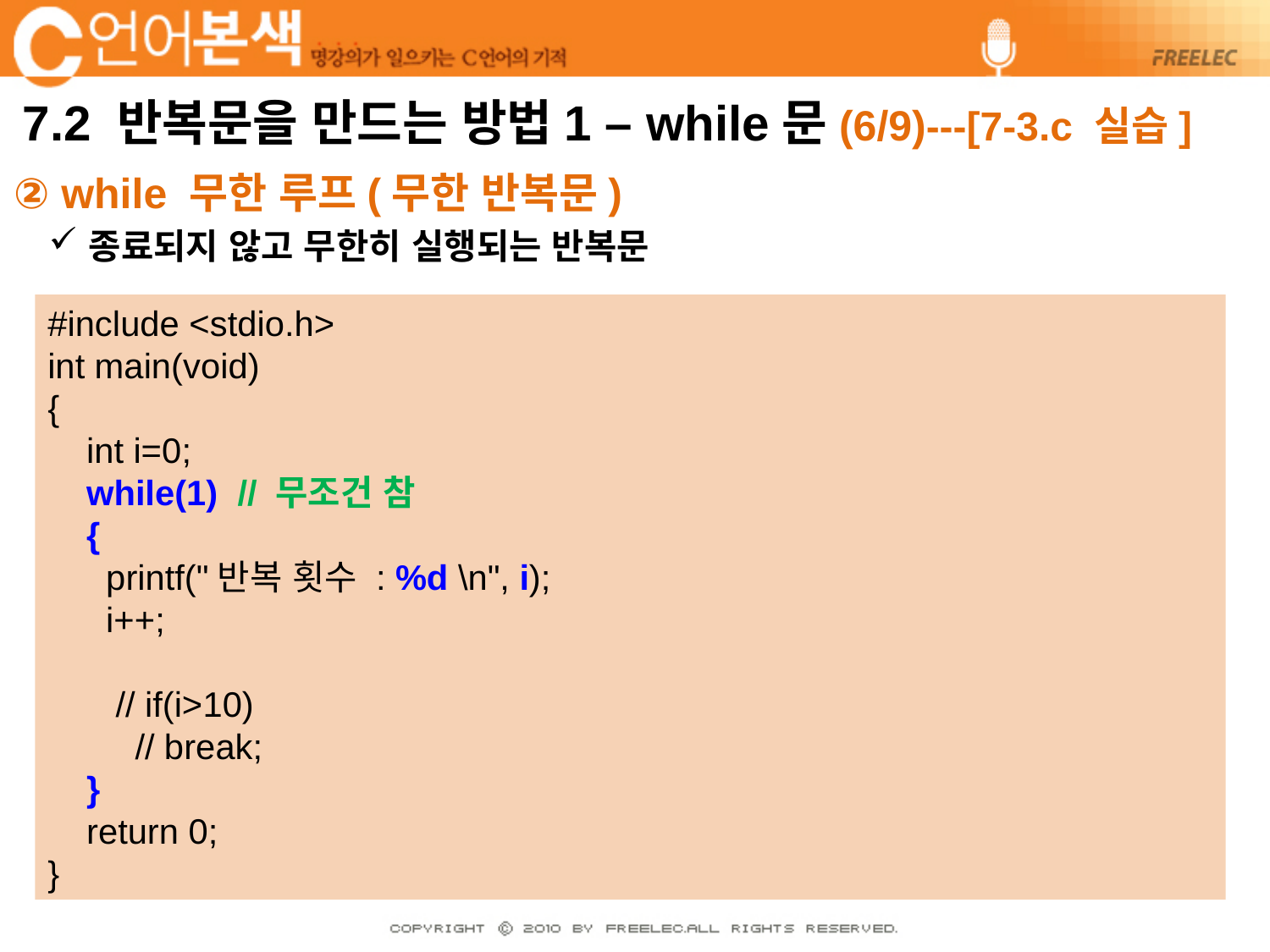

# 7.2 반복문을 만드는 방법1 – while문(6/9)---[7-3.c 실습]
② while 무한 루프(무한 반복문)
종료되지 않고 무한히 실행되는 반복문

#include <stdio.h>
int main(void)
{
    int i=0;
    while(1)  // 무조건 참
    {
      printf("반복 횟수 : %d \n", i);
      i++;

       // if(i>10)
         // break;
    }
    return 0;
}